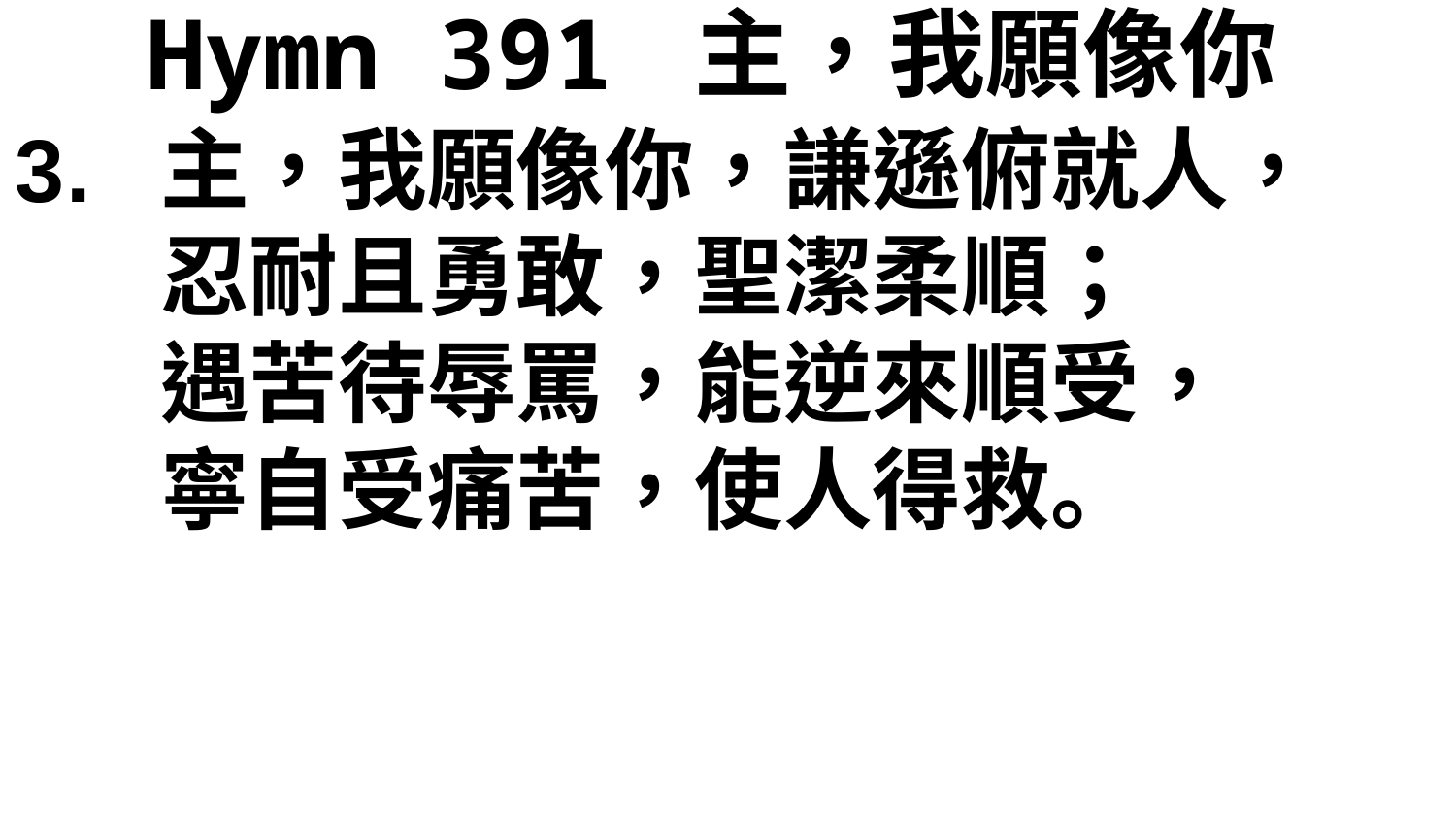

# Hymn 391 主，我願像你
主，我願像你，謙遜俯就人，
忍耐且勇敢，聖潔柔順；
遇苦待辱罵，能逆來順受，
寧自受痛苦，使人得救。